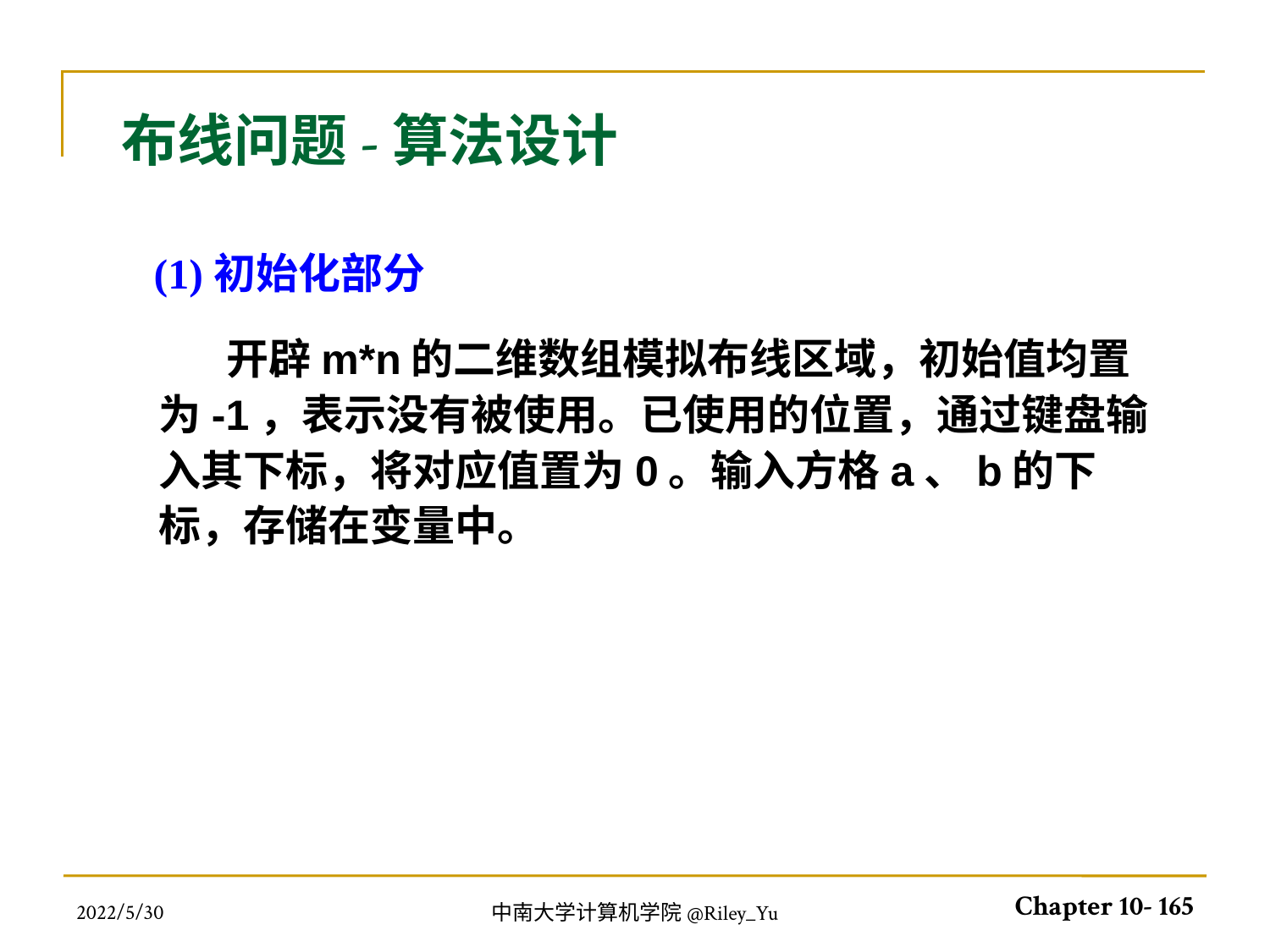

# 布线问题-算法设计
    (1)初始化部分

           开辟m*n的二维数组模拟布线区域，初始值均置为-1，表示没有被使用。已使用的位置，通过键盘输入其下标，将对应值置为0。输入方格a、b的下标，存储在变量中。
2022/5/30
Chapter 10- 165
中南大学计算机学院@Riley_Yu